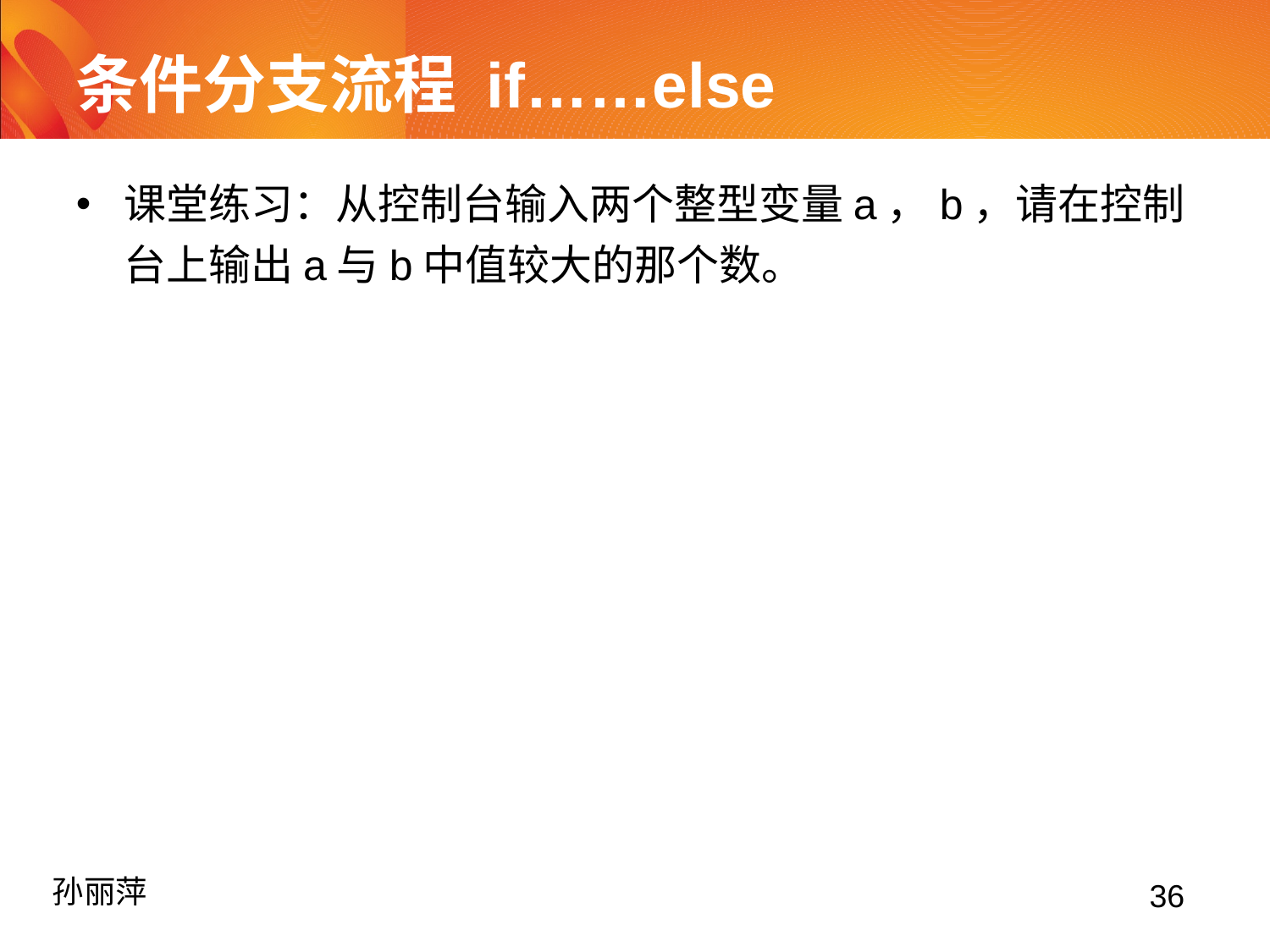

# 条件分支流程 if……else
课堂练习：从控制台输入两个整型变量a，b，请在控制台上输出a与b中值较大的那个数。